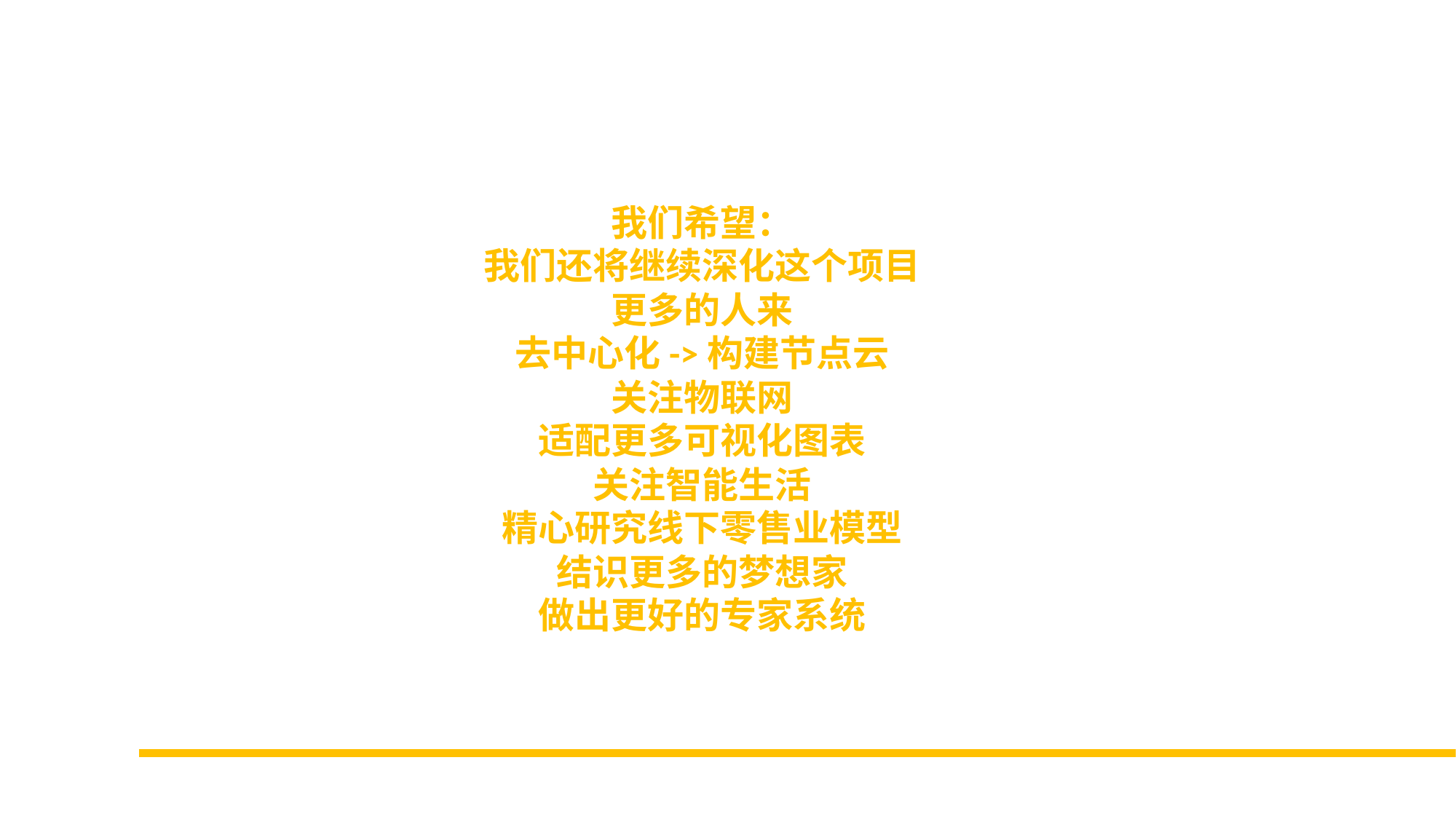

我们希望：

更多的人来

关注物联网

关注智能生活

结识更多的梦想家
我们还将继续深化这个项目
去中心化->构建节点云

适配更多可视化图表

精心研究线下零售业模型

做出更好的专家系统